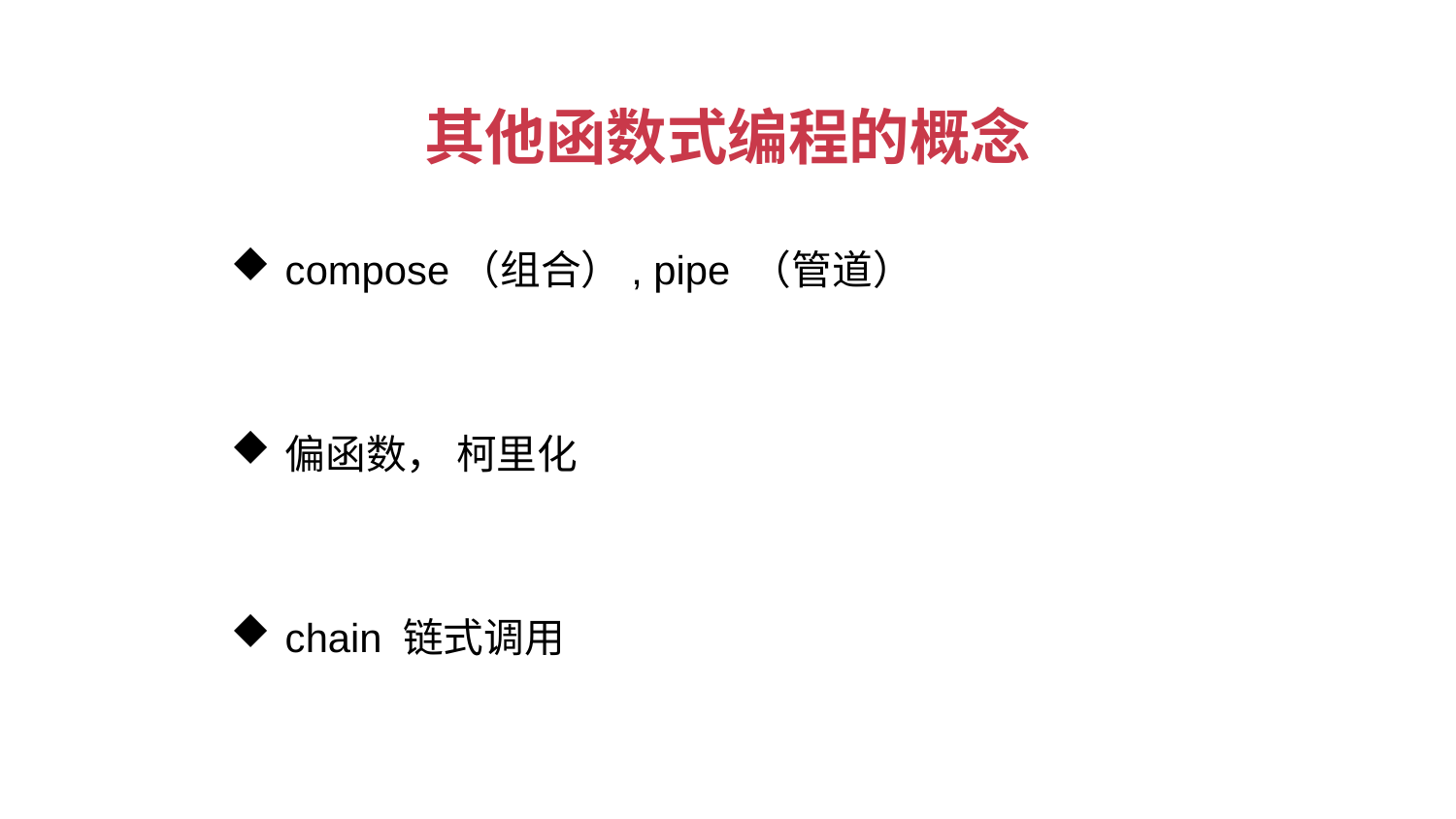

其他函数式编程的概念
compose（组合）, pipe （管道）
偏函数， 柯里化
chain 链式调用